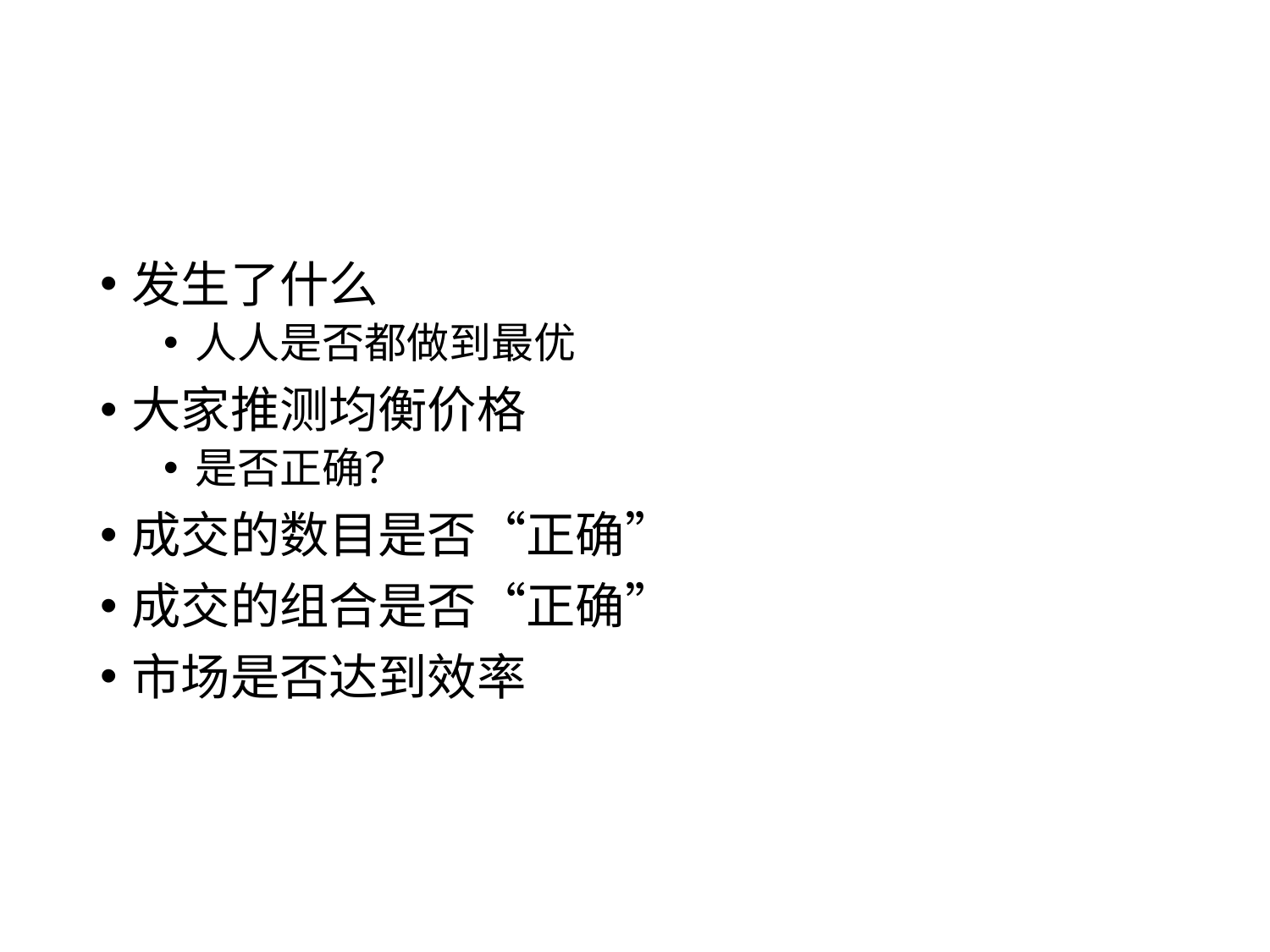

#
发生了什么
人人是否都做到最优
大家推测均衡价格
是否正确？
成交的数目是否“正确”
成交的组合是否“正确”
市场是否达到效率